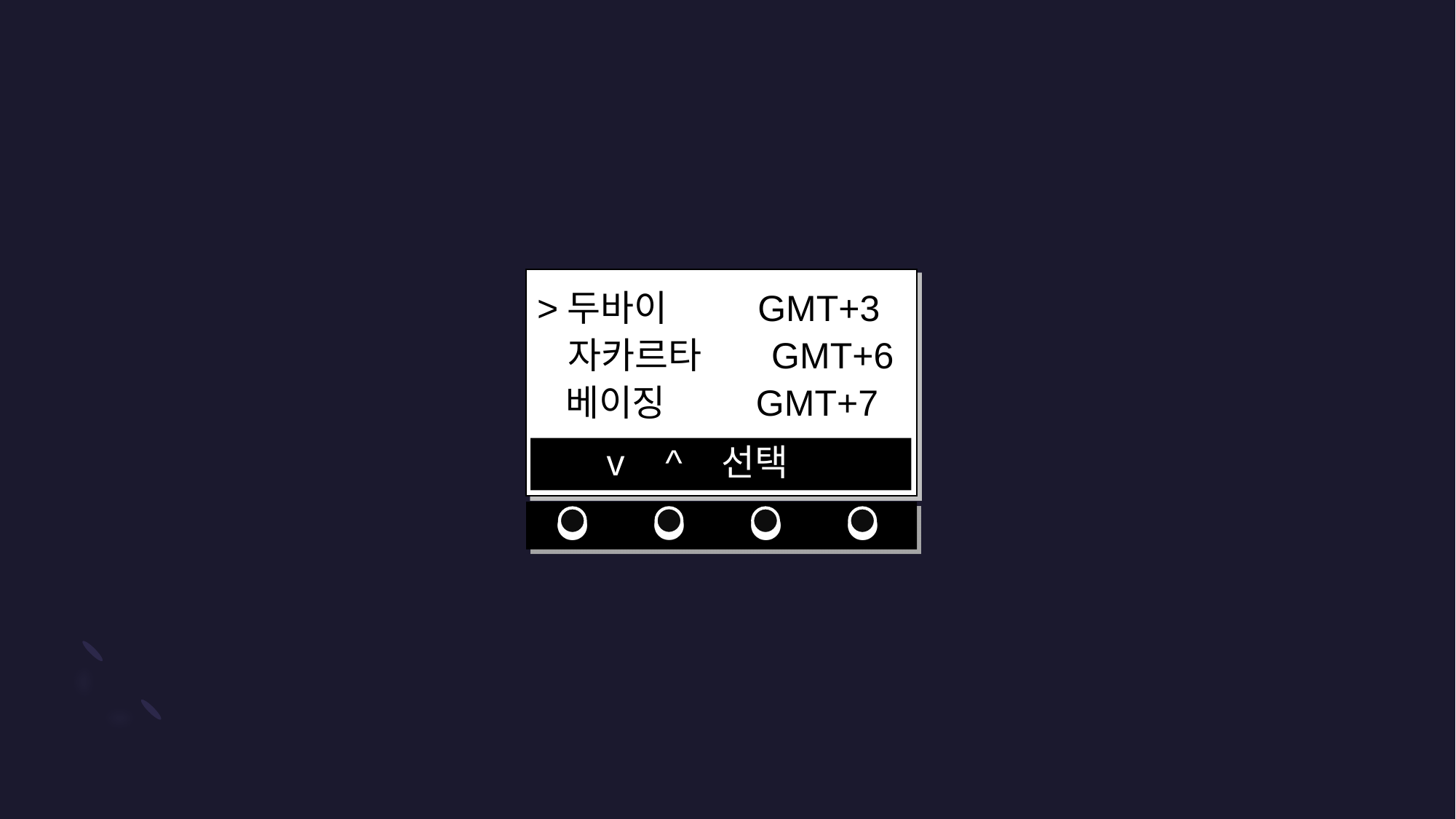

>두바이       .GMT+3
 자카르타     .GMT+6
 베이징       .GMT+7

       v    ^   선택